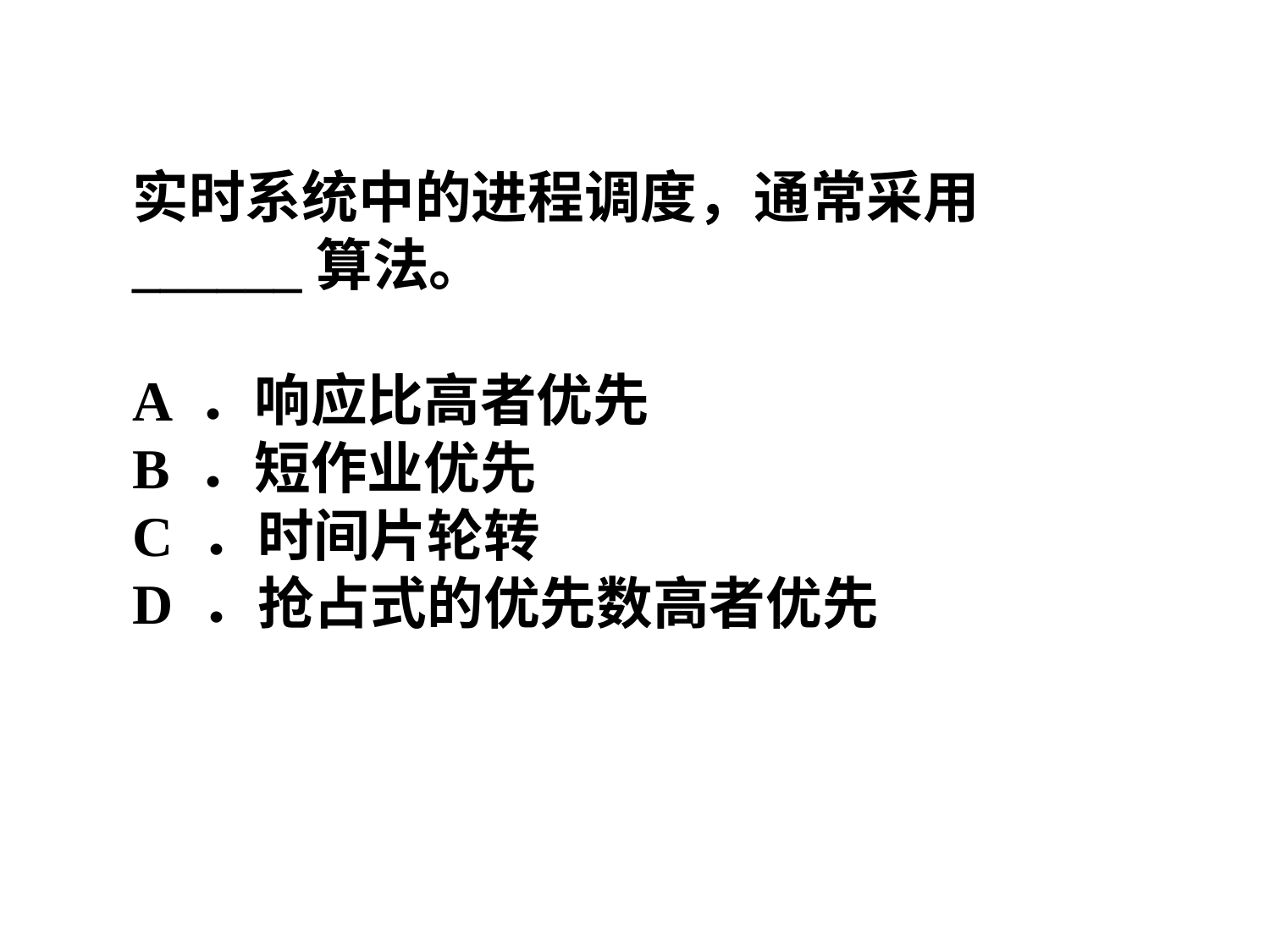

实时系统中的进程调度，通常采用______算法。
A ．响应比高者优先
B ．短作业优先
C ．时间片轮转
D ．抢占式的优先数高者优先
73